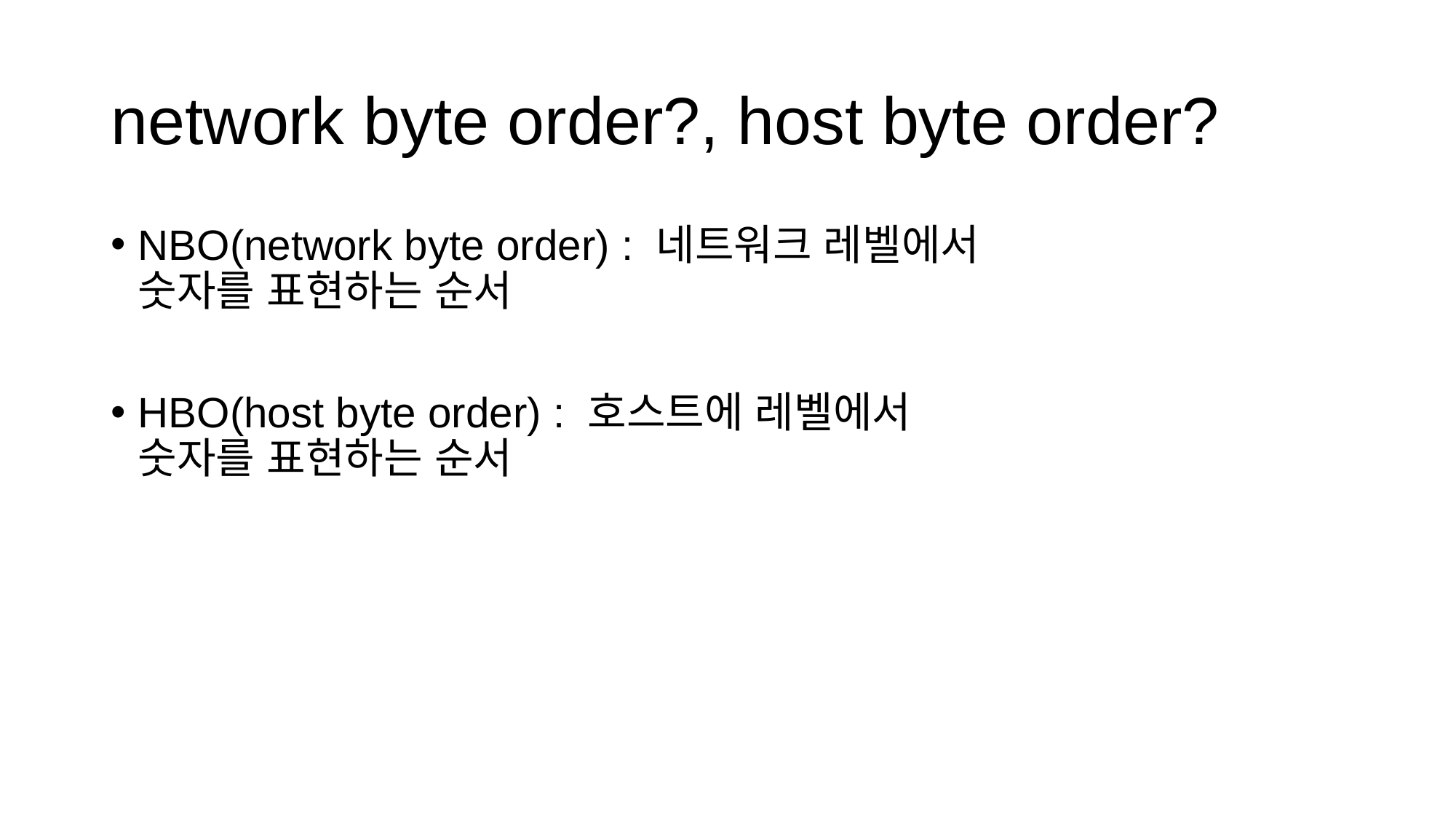

# network byte order?, host byte order?
NBO(network byte order) : 네트워크 레벨에서
숫자를 표현하는 순서

HBO(host byte order) : 호스트에 레벨에서
숫자를 표현하는 순서